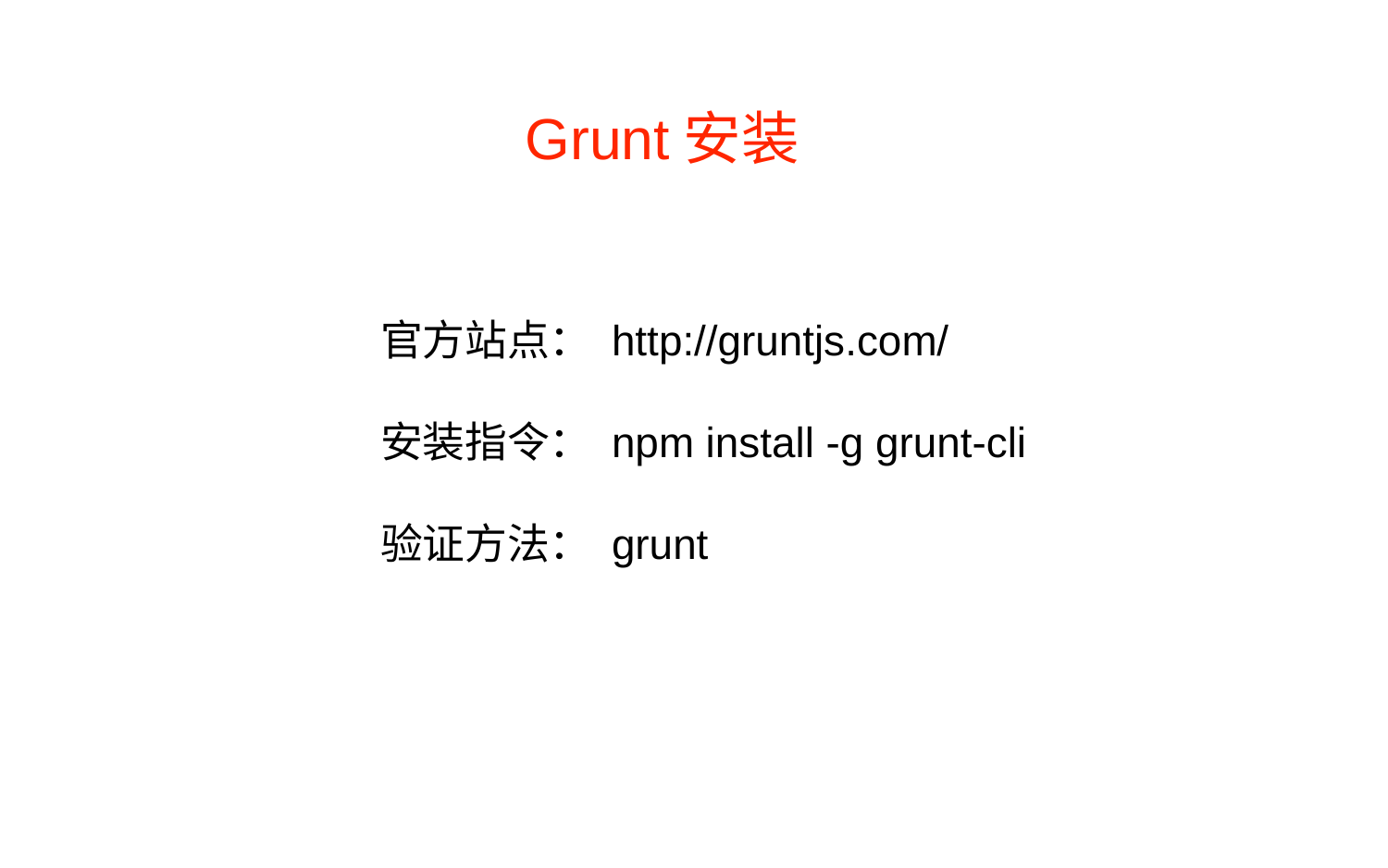

Grunt安装
官方站点： http://gruntjs.com/

安装指令： npm install -g grunt-cli

验证方法： grunt